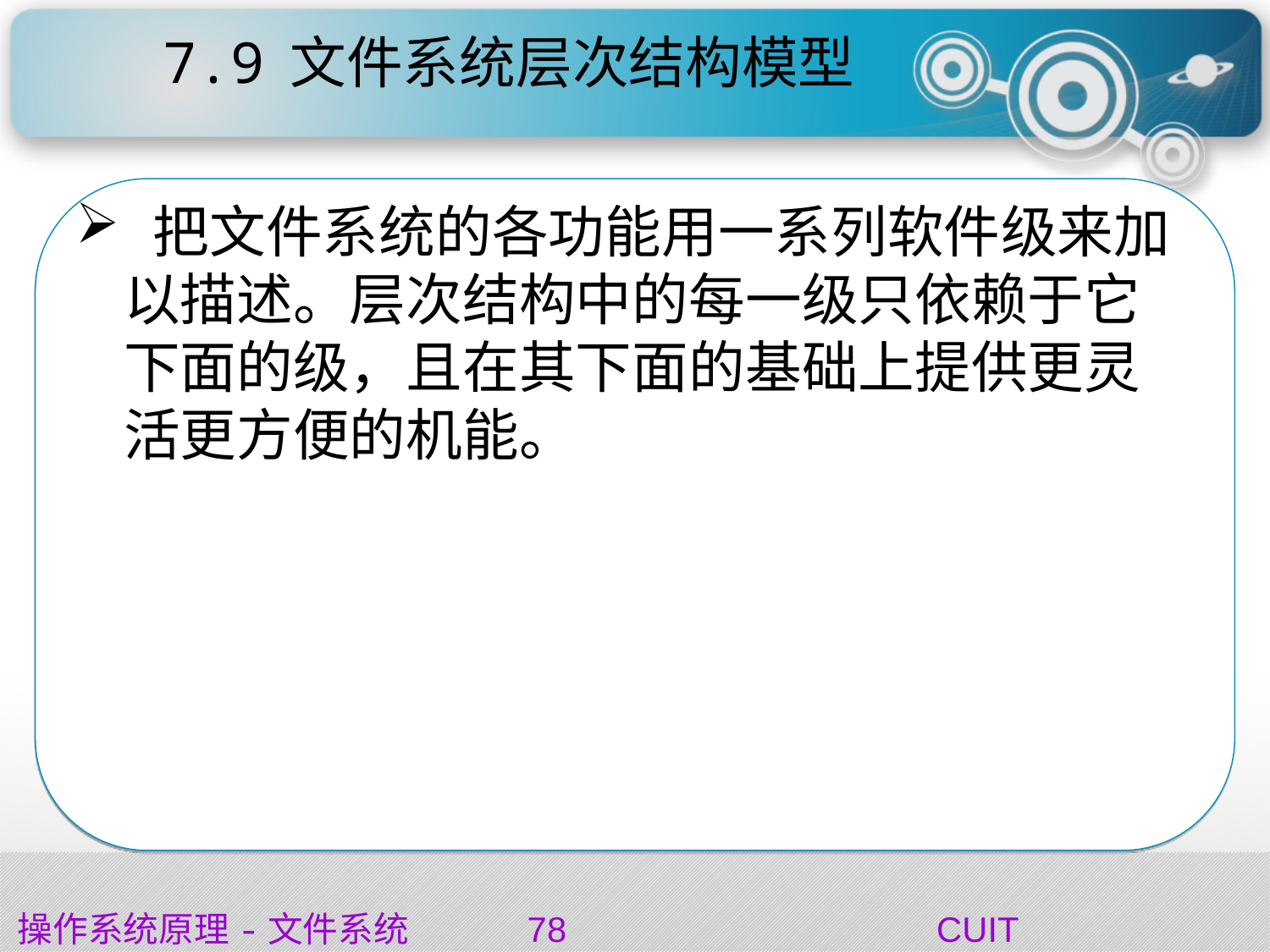

# 7.9	文件系统层次结构模型
 把文件系统的各功能用一系列软件级来加以描述。层次结构中的每一级只依赖于它下面的级，且在其下面的基础上提供更灵活更方便的机能。